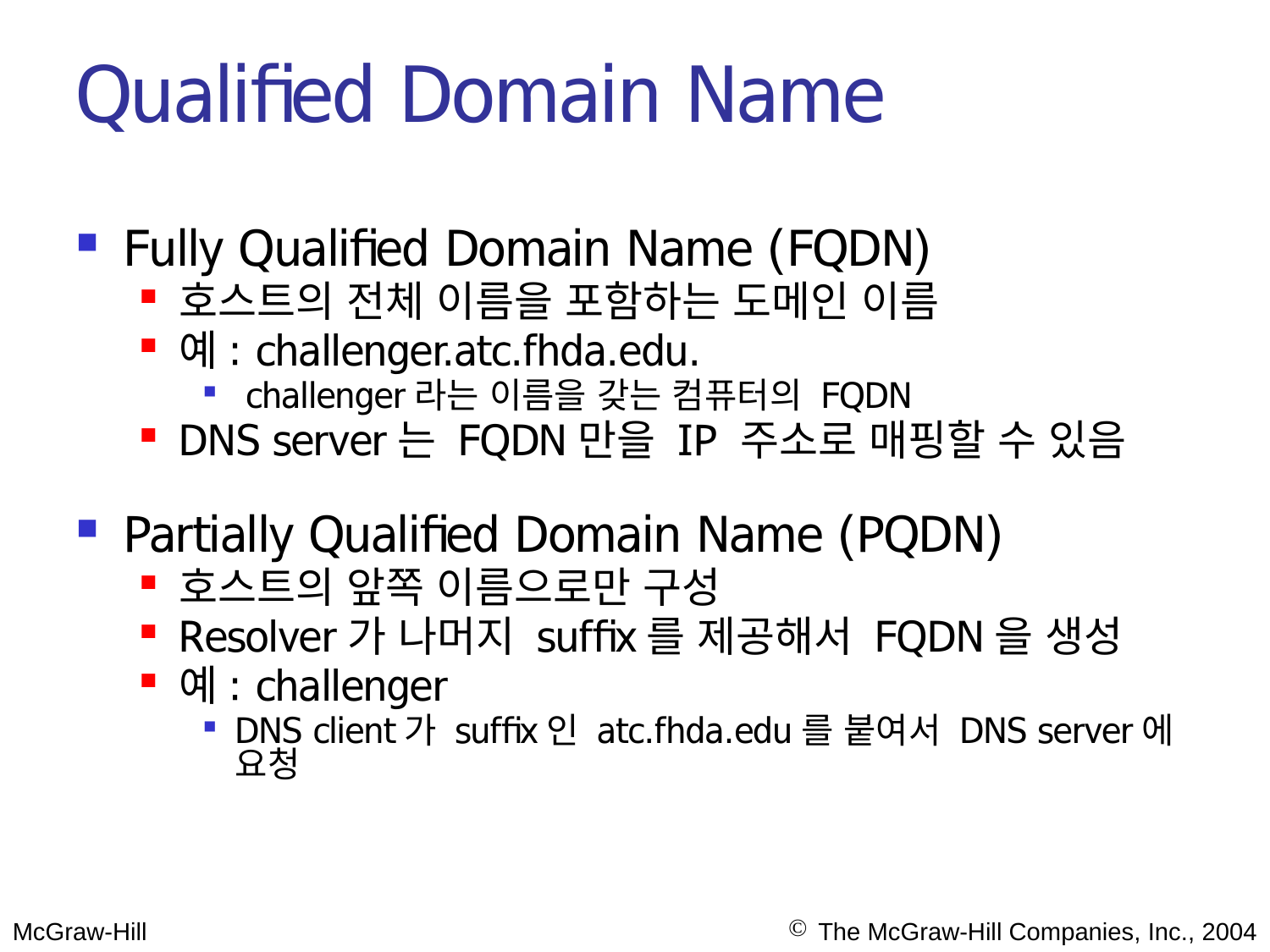

# Qualified Domain Name
Fully Qualified Domain Name (FQDN)
호스트의 전체 이름을 포함하는 도메인 이름
예: challenger.atc.fhda.edu.
 challenger라는 이름을 갖는 컴퓨터의 FQDN
DNS server는 FQDN만을 IP 주소로 매핑할 수 있음

Partially Qualified Domain Name (PQDN)
호스트의 앞쪽 이름으로만 구성
Resolver가 나머지 suffix를 제공해서 FQDN을 생성
예: challenger
DNS client가 suffix인 atc.fhda.edu를 붙여서 DNS server에 요청